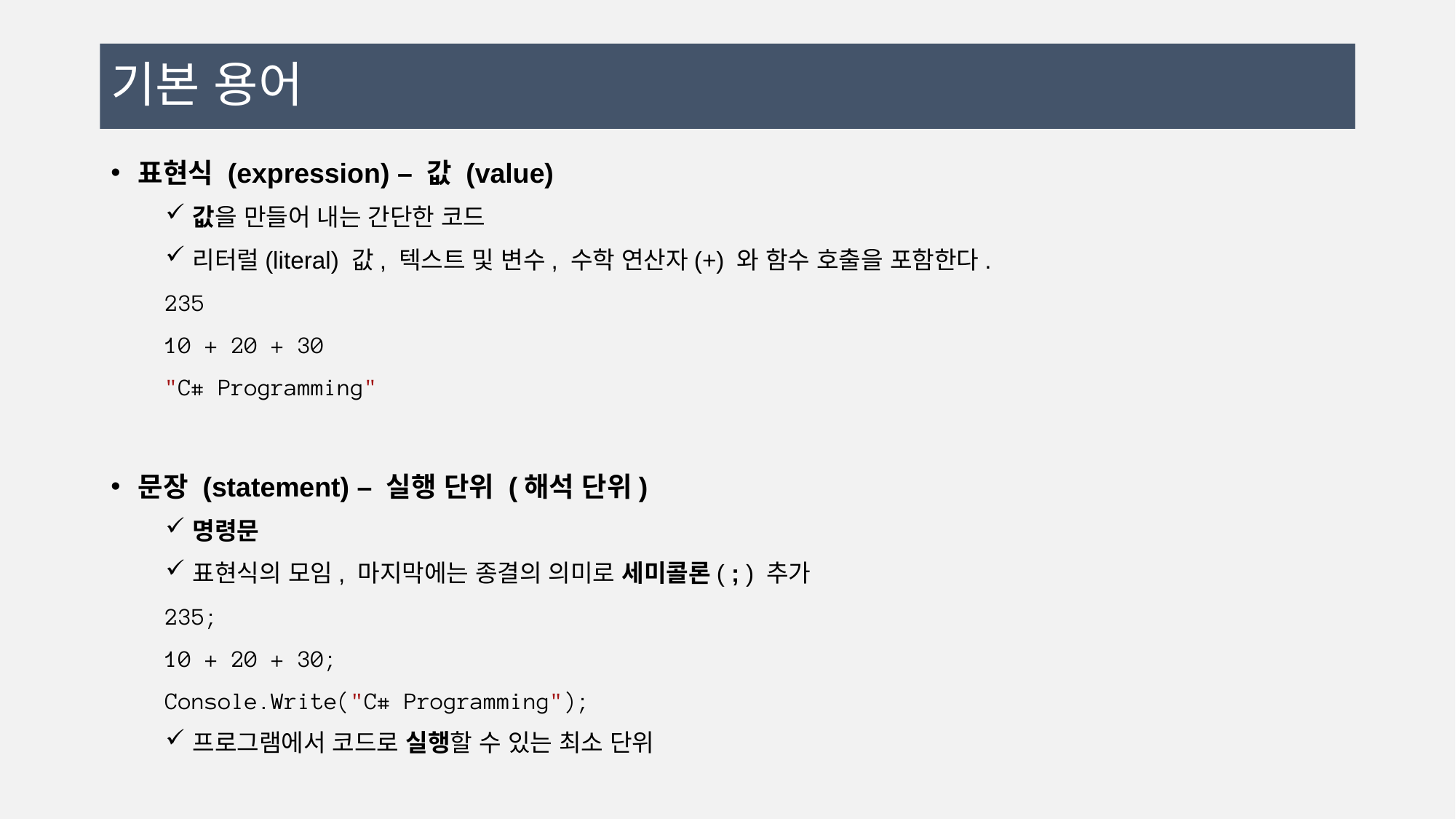

# 기본 용어
표현식 (expression) – 값 (value)
값을 만들어 내는 간단한 코드
리터럴(literal) 값, 텍스트 및 변수, 수학 연산자(+) 와 함수 호출을 포함한다.
235
10 + 20 + 30
"C# Programming"

문장 (statement) – 실행 단위 (해석 단위)
명령문
표현식의 모임, 마지막에는 종결의 의미로 세미콜론( ; ) 추가
235;
10 + 20 + 30;
Console.Write("C# Programming");
프로그램에서 코드로 실행할 수 있는 최소 단위